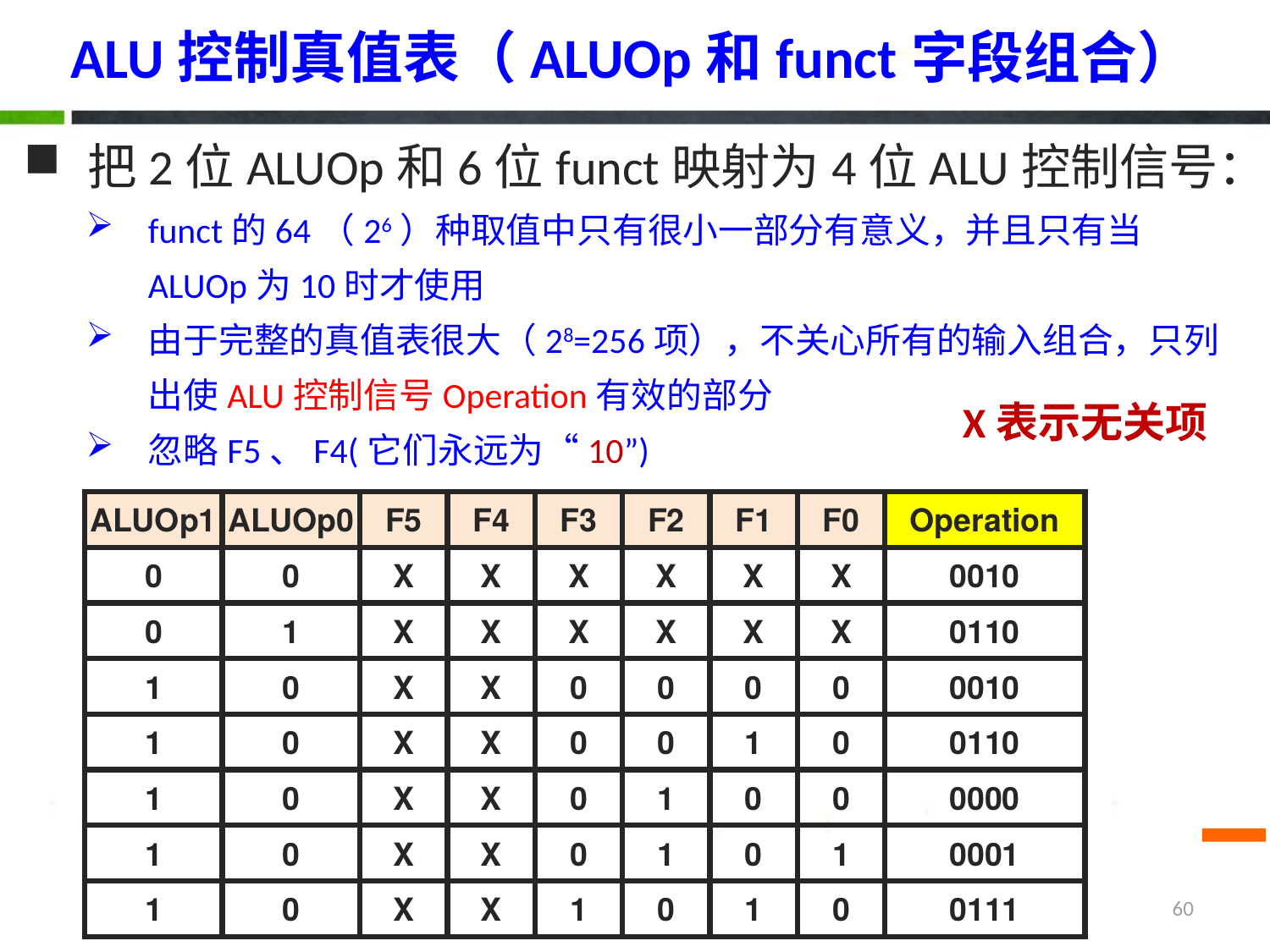

ALU控制真值表（ALUOp和funct字段组合）
把2位ALUOp和6位funct映射为4位ALU控制信号：
funct的64（26）种取值中只有很小一部分有意义，并且只有当ALUOp为10时才使用
由于完整的真值表很大（28=256项），不关心所有的输入组合，只列出使ALU控制信号Operation有效的部分
忽略F5、F4(它们永远为“10”)
X表示无关项
ALUOp1
ALUOp0
F5
F4
F3
F2
F1
F0
Operation
0
0
X
X
X
X
X
X
0010
0
1
X
X
X
X
X
X
0110
1
0
X
X
0
0
0
0
0010
1
0
X
X
0
0
1
0
0110
1
0
X
X
0
1
0
0
0000
1
0
X
X
0
1
0
1
0001
1
0
X
X
1
0
1
0
0111
60